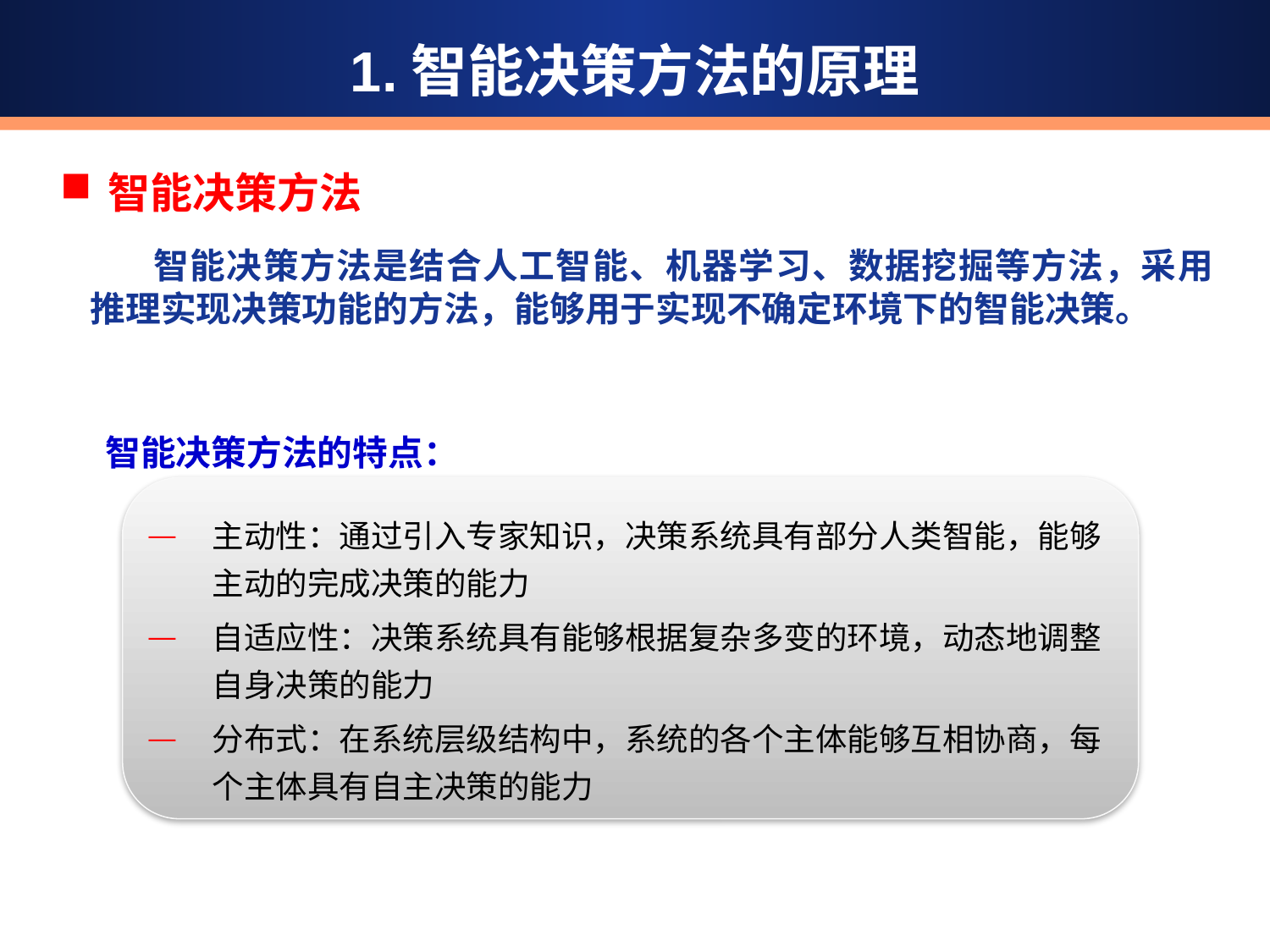

1.智能决策方法的原理
智能决策方法
智能决策方法是结合人工智能、机器学习、数据挖掘等方法，采用推理实现决策功能的方法，能够用于实现不确定环境下的智能决策。
智能决策方法的特点：

主动性：通过引入专家知识，决策系统具有部分人类智能，能够主动的完成决策的能力
自适应性：决策系统具有能够根据复杂多变的环境，动态地调整自身决策的能力
分布式：在系统层级结构中，系统的各个主体能够互相协商，每个主体具有自主决策的能力